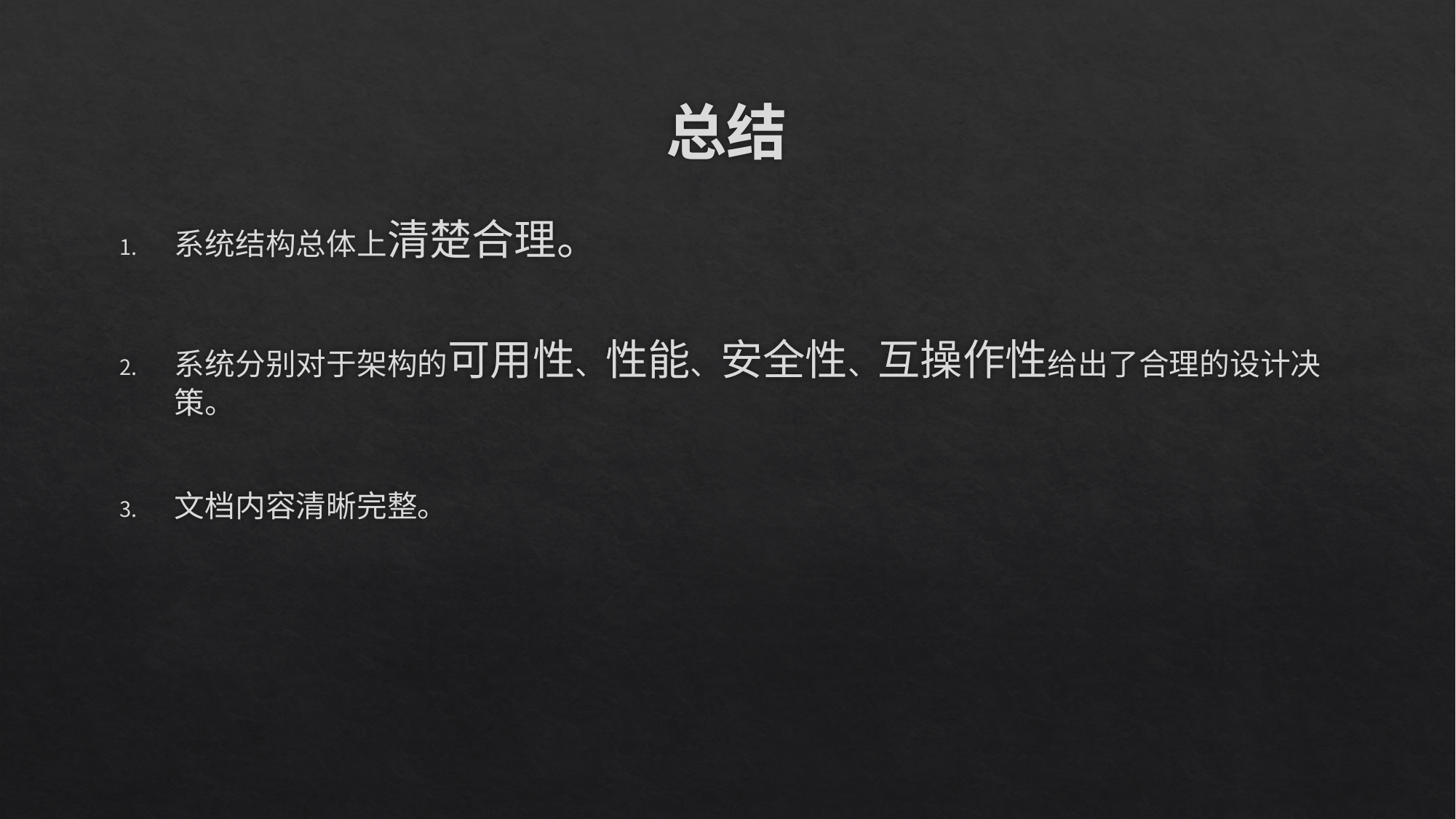

# 总结
系统结构总体上清楚合理。

系统分别对于架构的可用性、性能、安全性、互操作性给出了合理的设计决策。

文档内容清晰完整。